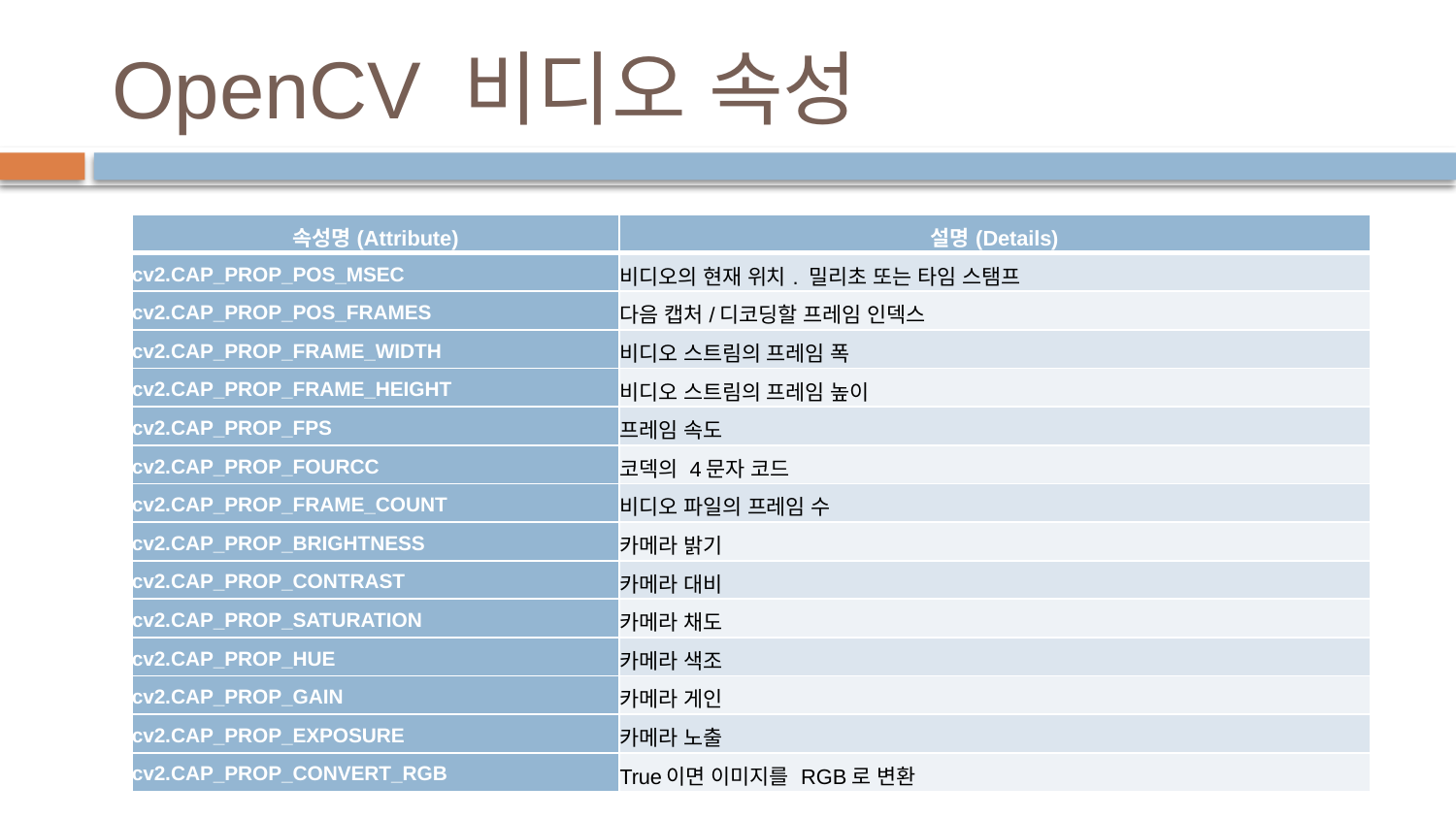

# OpenCV 비디오 속성
| 속성명(Attribute) | 설명(Details) |
| --- | --- |
| cv2.CAP\_PROP\_POS\_MSEC | 비디오의 현재 위치. 밀리초 또는 타임 스탬프 |
| cv2.CAP\_PROP\_POS\_FRAMES | 다음 캡처/디코딩할 프레임 인덱스 |
| cv2.CAP\_PROP\_FRAME\_WIDTH | 비디오 스트림의 프레임 폭 |
| cv2.CAP\_PROP\_FRAME\_HEIGHT | 비디오 스트림의 프레임 높이 |
| cv2.CAP\_PROP\_FPS | 프레임 속도 |
| cv2.CAP\_PROP\_FOURCC | 코덱의 4문자 코드 |
| cv2.CAP\_PROP\_FRAME\_COUNT | 비디오 파일의 프레임 수 |
| cv2.CAP\_PROP\_BRIGHTNESS | 카메라 밝기 |
| cv2.CAP\_PROP\_CONTRAST | 카메라 대비 |
| cv2.CAP\_PROP\_SATURATION | 카메라 채도 |
| cv2.CAP\_PROP\_HUE | 카메라 색조 |
| cv2.CAP\_PROP\_GAIN | 카메라 게인 |
| cv2.CAP\_PROP\_EXPOSURE | 카메라 노출 |
| cv2.CAP\_PROP\_CONVERT\_RGB | True이면 이미지를 RGB로 변환 |